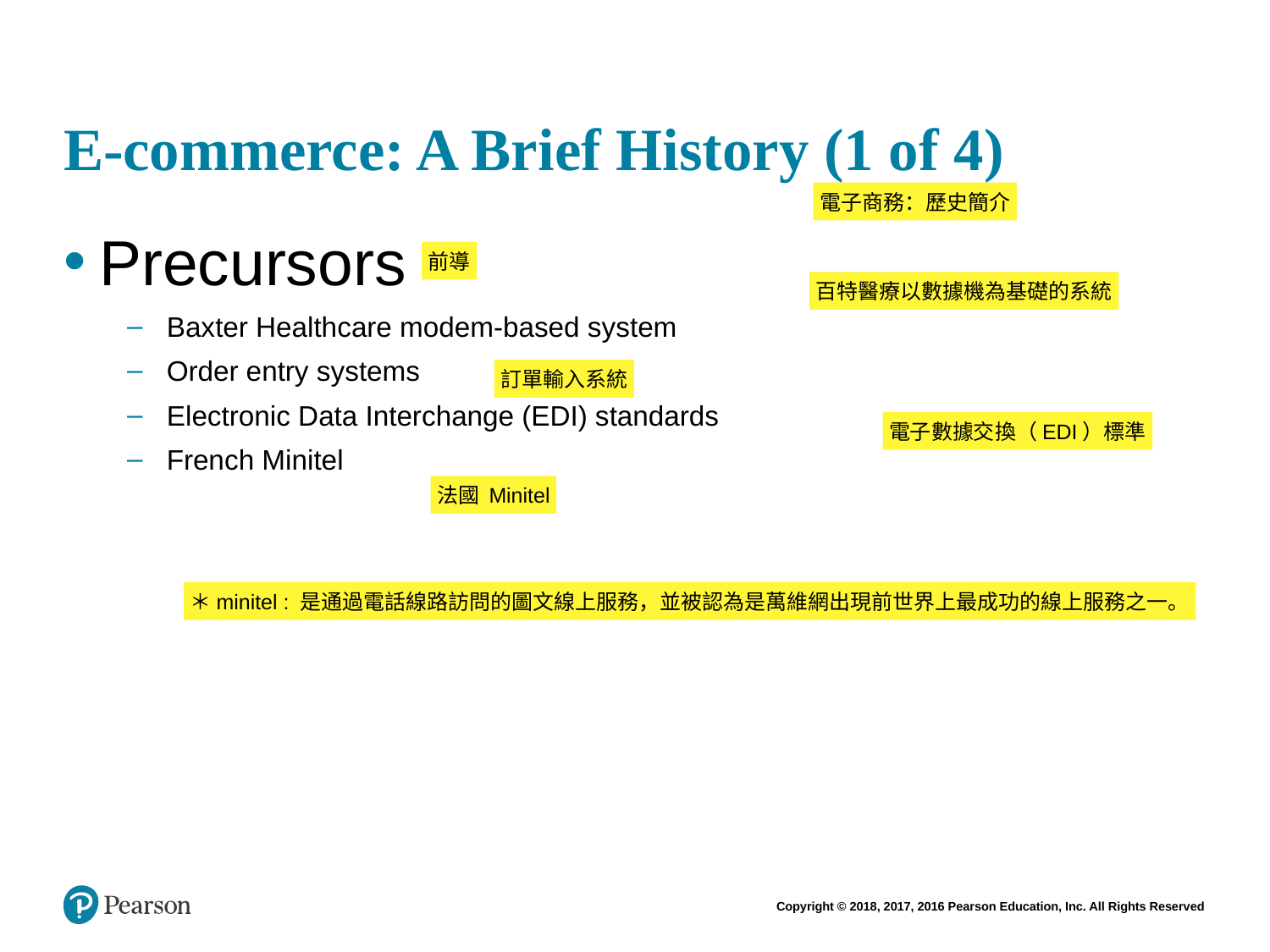

# E-commerce: A Brief History (1 of 4)
電子商務：歷史簡介
Precursors
Baxter Healthcare modem-based system
Order entry systems
Electronic Data Interchange (EDI) standards
French Minitel
前導
百特醫療以數據機為基礎的系統
訂單輸入系統
電子數據交換（EDI）標準
法國 Minitel
＊minitel : 是通過電話線路訪問的圖文線上服務，並被認為是萬維網出現前世界上最成功的線上服務之一。